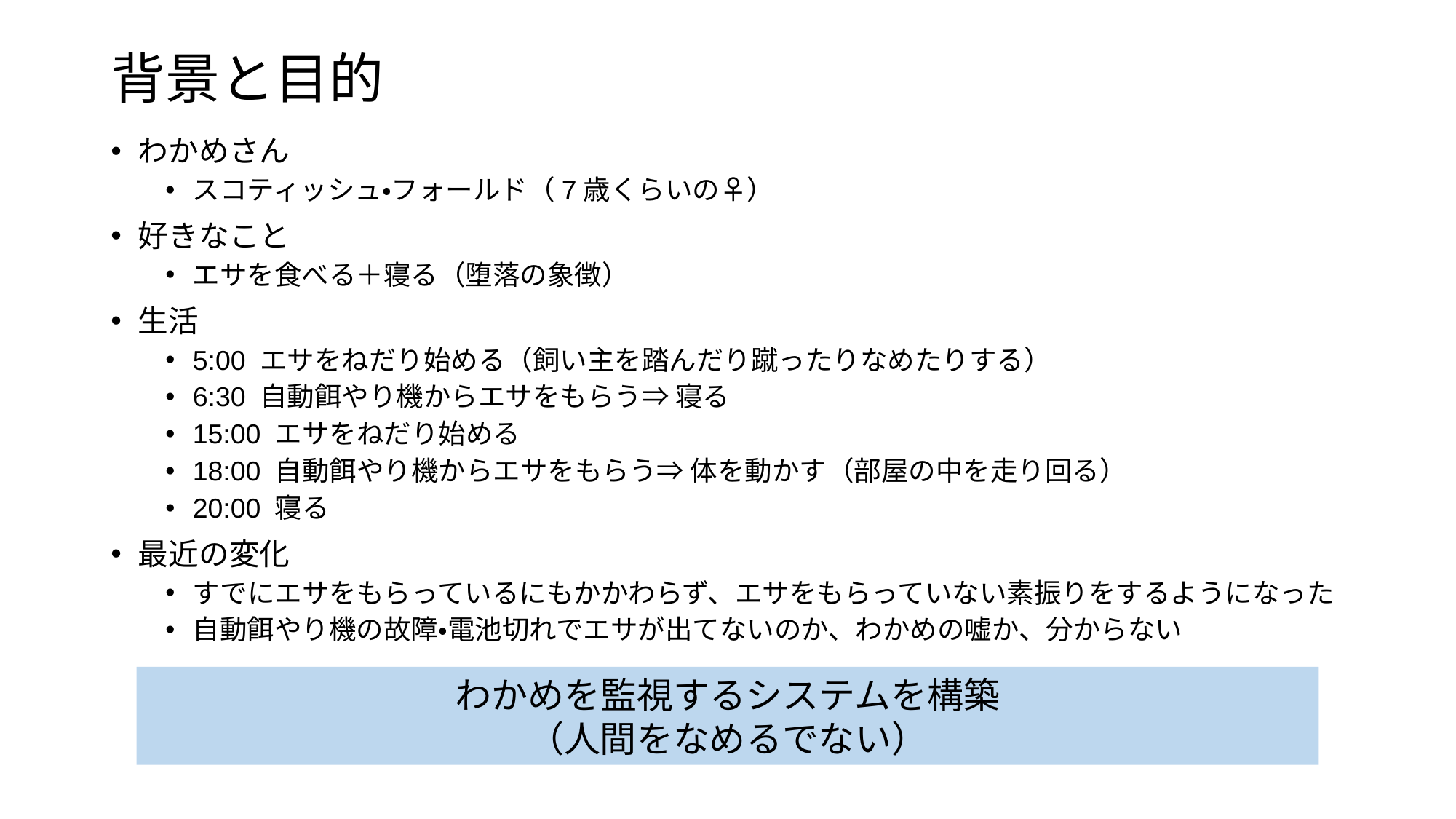

# 背景と目的
わかめさん
スコティッシュ・フォールド（7歳くらいの♀）
好きなこと
エサを食べる＋寝る（堕落の象徴）
生活
5:00 エサをねだり始める（飼い主を踏んだり蹴ったりなめたりする）
6:30 自動餌やり機からエサをもらう⇒ 寝る
15:00 エサをねだり始める
18:00 自動餌やり機からエサをもらう⇒ 体を動かす（部屋の中を走り回る）
20:00 寝る
最近の変化
すでにエサをもらっているにもかかわらず、エサをもらっていない素振りをするようになった
自動餌やり機の故障・電池切れでエサが出てないのか、わかめの嘘か、分からない
わかめを監視するシステムを構築
（人間をなめるでない）